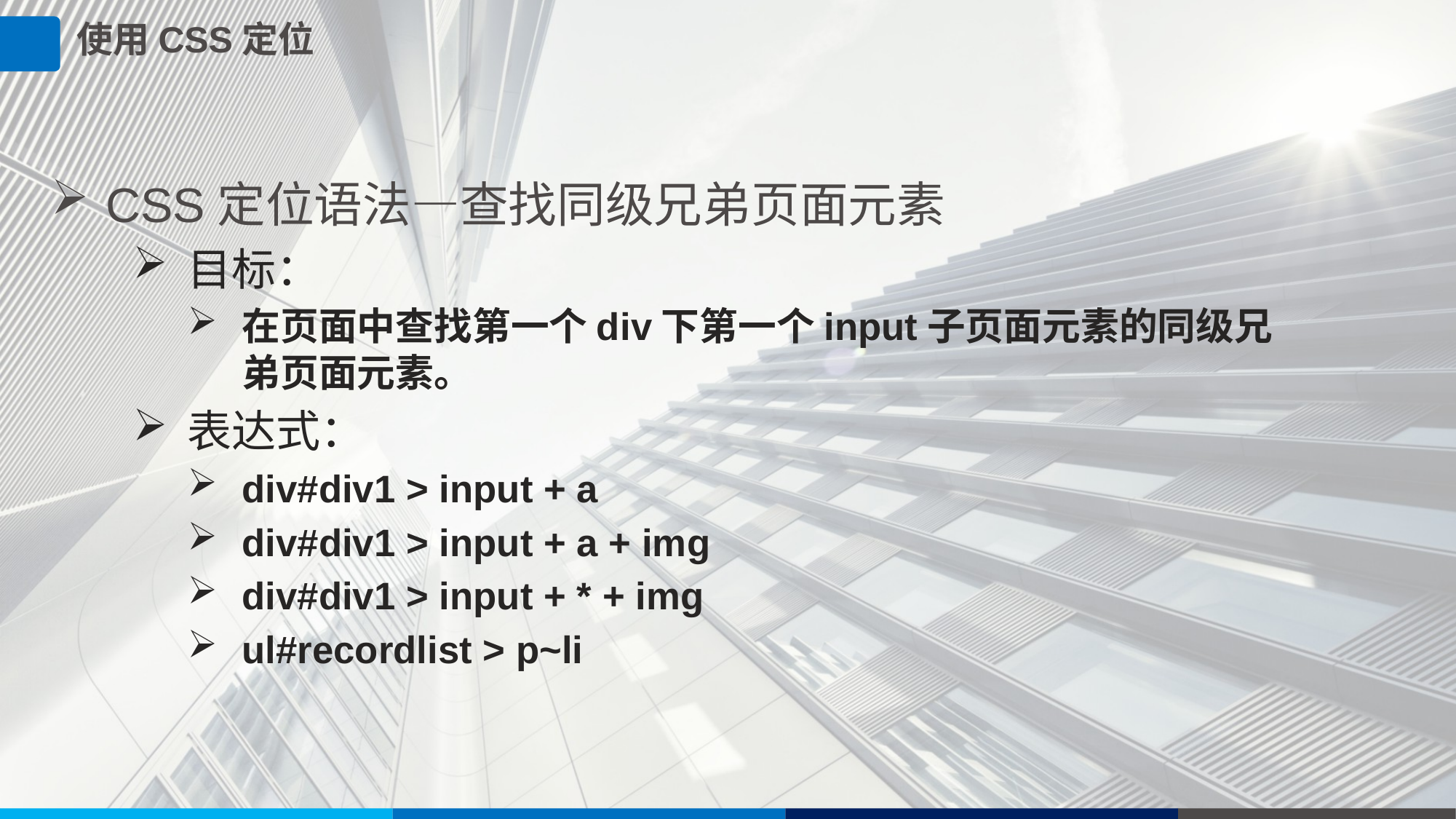

使用CSS定位
CSS定位语法—查找同级兄弟页面元素
目标：
在页面中查找第一个div下第一个input子页面元素的同级兄弟页面元素。
表达式：
div#div1 > input + a
div#div1 > input + a + img
div#div1 > input + * + img
ul#recordlist > p~li